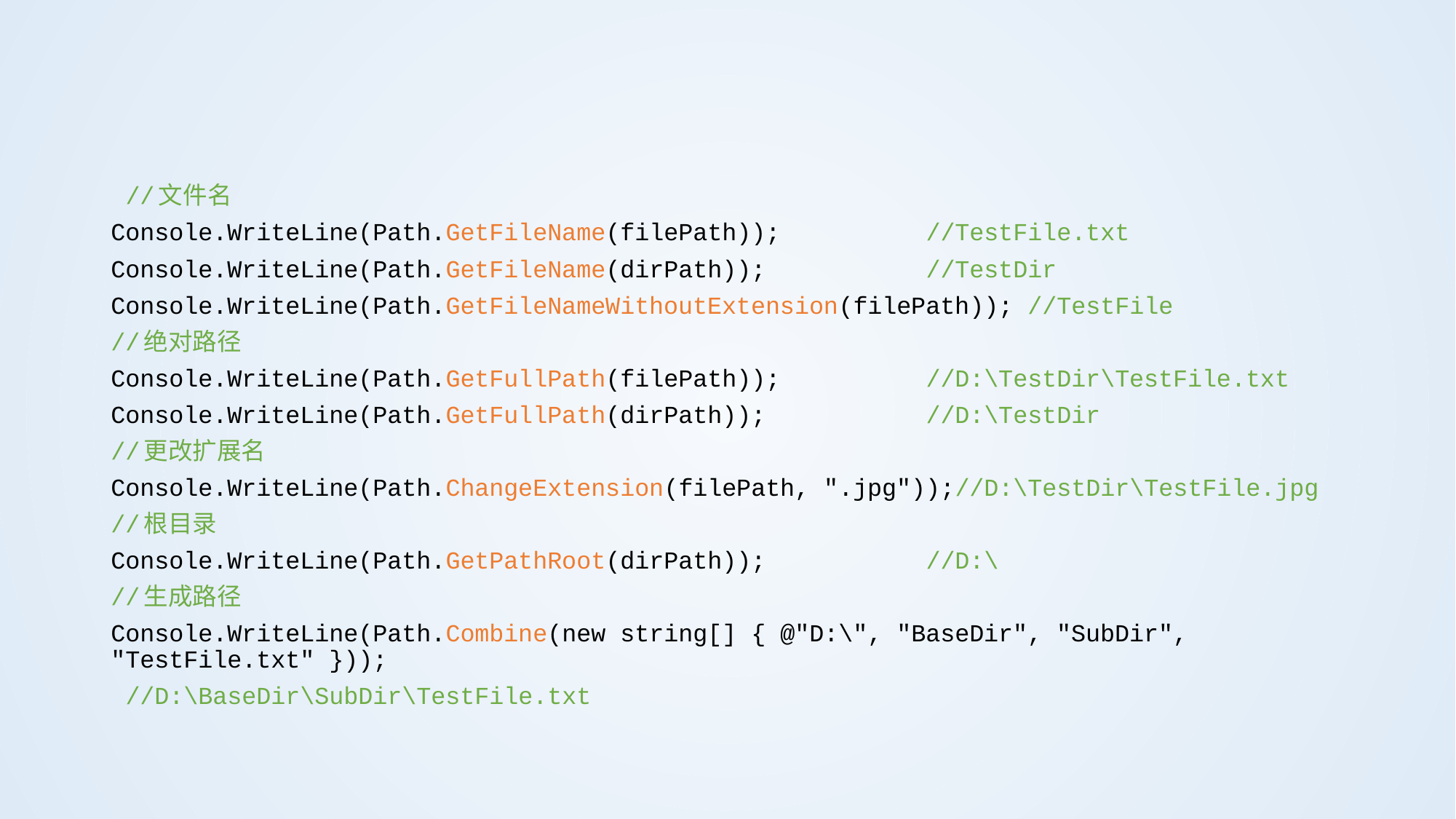

#
 //文件名
Console.WriteLine(Path.GetFileName(filePath));          //TestFile.txt
Console.WriteLine(Path.GetFileName(dirPath));           //TestDir
Console.WriteLine(Path.GetFileNameWithoutExtension(filePath)); //TestFile
//绝对路径
Console.WriteLine(Path.GetFullPath(filePath));          //D:\TestDir\TestFile.txt
Console.WriteLine(Path.GetFullPath(dirPath));           //D:\TestDir
//更改扩展名
Console.WriteLine(Path.ChangeExtension(filePath, ".jpg"));//D:\TestDir\TestFile.jpg
//根目录
Console.WriteLine(Path.GetPathRoot(dirPath));           //D:\
//生成路径
Console.WriteLine(Path.Combine(new string[] { @"D:\", "BaseDir", "SubDir", "TestFile.txt" }));
 //D:\BaseDir\SubDir\TestFile.txt